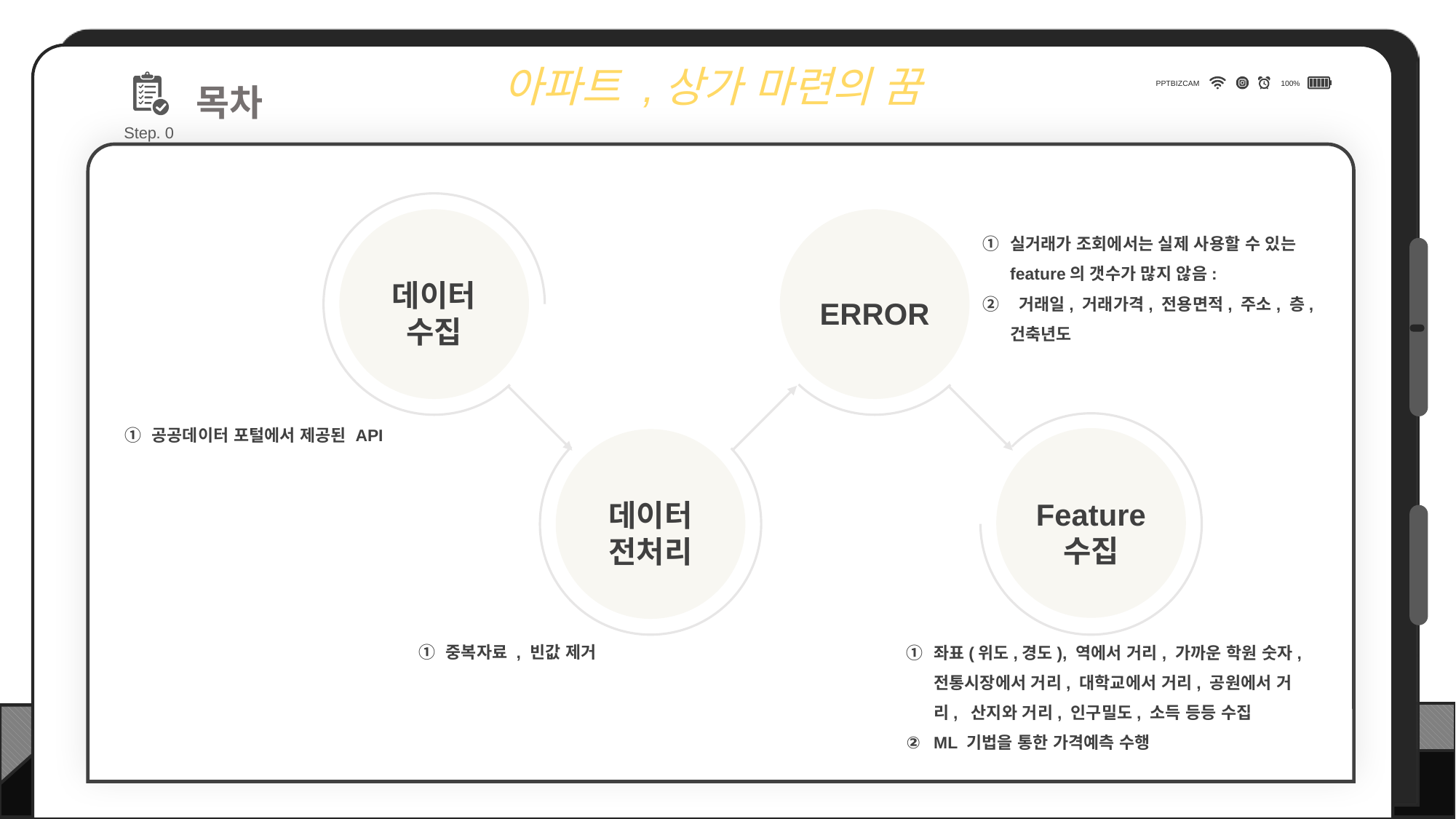

아파트 ,상가 마련의 꿈

PPTBIZCAM
100%

Step. 0
목차

데이터 수집

ERROR
실거래가 조회에서는 실제 사용할 수 있는 feature의 갯수가 많지 않음:
 거래일, 거래가격, 전용면적, 주소, 층, 건축년도
공공데이터 포털에서 제공된 API

Feature 수집

데이터 전처리

중복자료 , 빈값 제거

좌표(위도,경도), 역에서 거리, 가까운 학원 숫자, 전통시장에서 거리, 대학교에서 거리, 공원에서 거리,  산지와 거리, 인구밀도, 소득 등등 수집
ML 기법을 통한 가격예측 수행